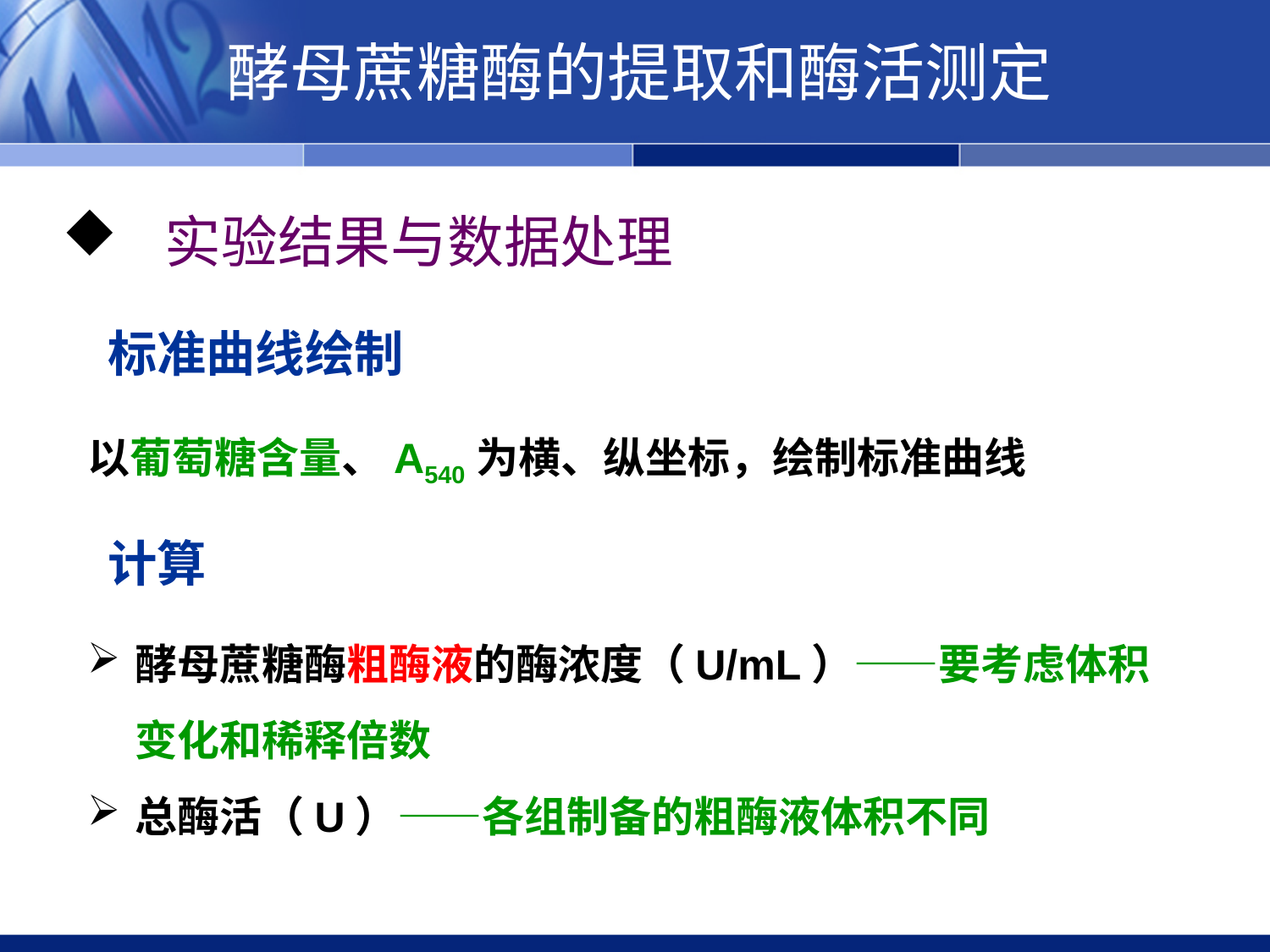

酵母蔗糖酶的提取和酶活测定
  实验结果与数据处理
标准曲线绘制
以葡萄糖含量、A540为横、纵坐标，绘制标准曲线
计算
酵母蔗糖酶粗酶液的酶浓度（U/mL）——要考虑体积变化和稀释倍数
总酶活（U）——各组制备的粗酶液体积不同